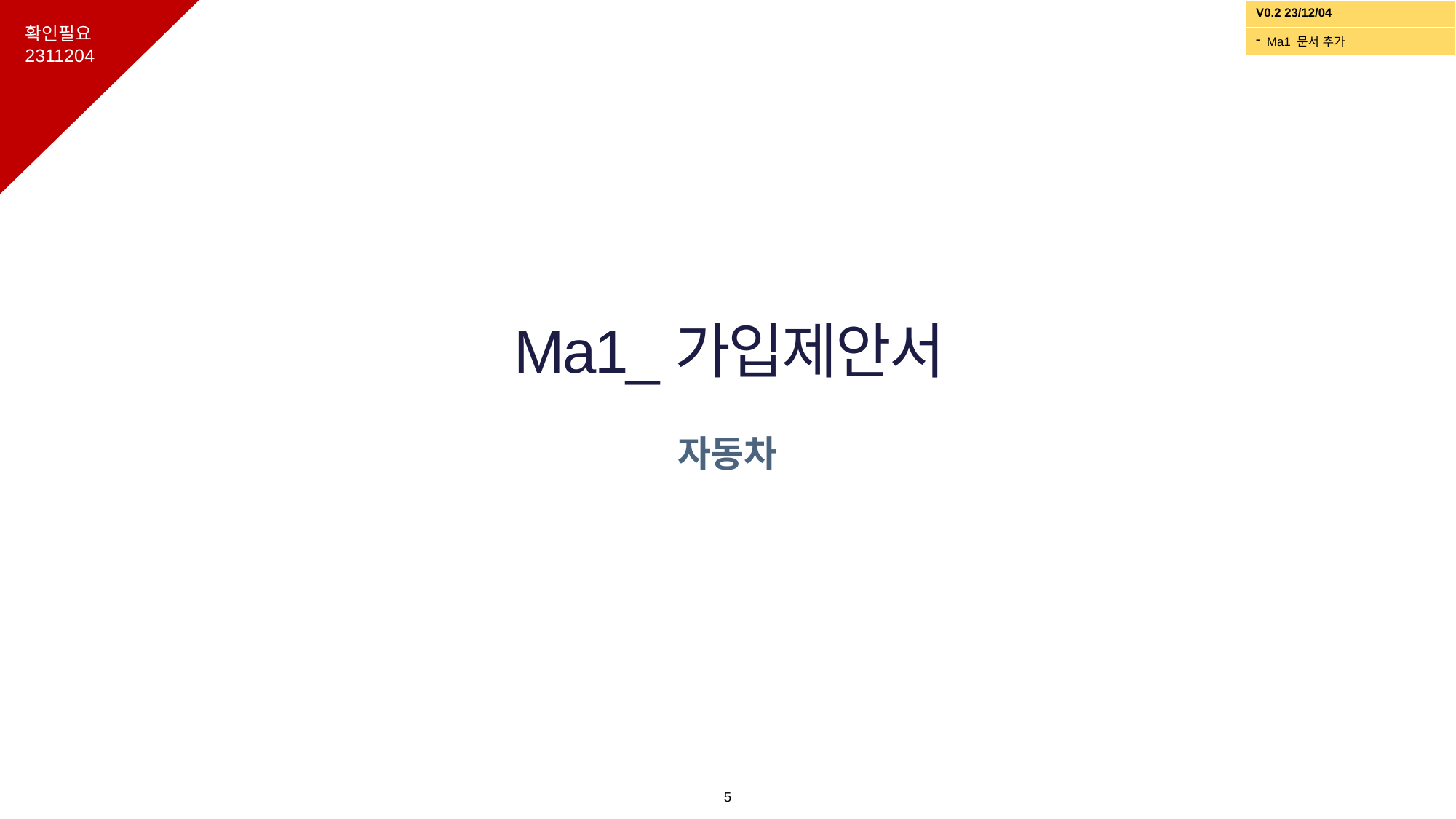

확인필요
2311204
| V0.2 23/12/04 |
| --- |
| Ma1 문서 추가 |
# Ma1_가입제안서
자동차